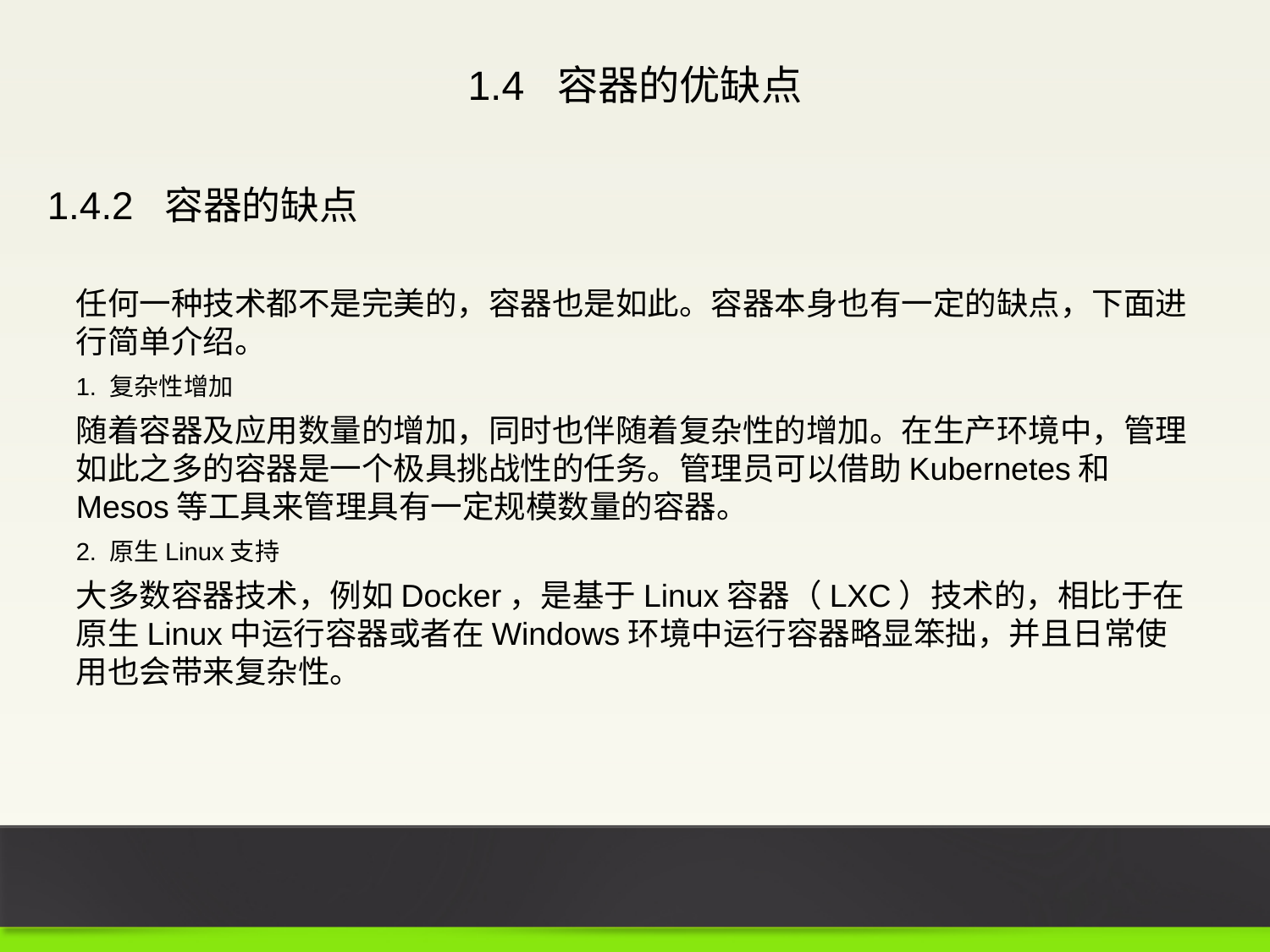

1.4  容器的优缺点
1.4.2  容器的缺点
任何一种技术都不是完美的，容器也是如此。容器本身也有一定的缺点，下面进行简单介绍。
1. 复杂性增加
随着容器及应用数量的增加，同时也伴随着复杂性的增加。在生产环境中，管理如此之多的容器是一个极具挑战性的任务。管理员可以借助Kubernetes和Mesos等工具来管理具有一定规模数量的容器。
2. 原生Linux支持
大多数容器技术，例如Docker，是基于Linux容器（LXC）技术的，相比于在原生Linux中运行容器或者在Windows环境中运行容器略显笨拙，并且日常使用也会带来复杂性。